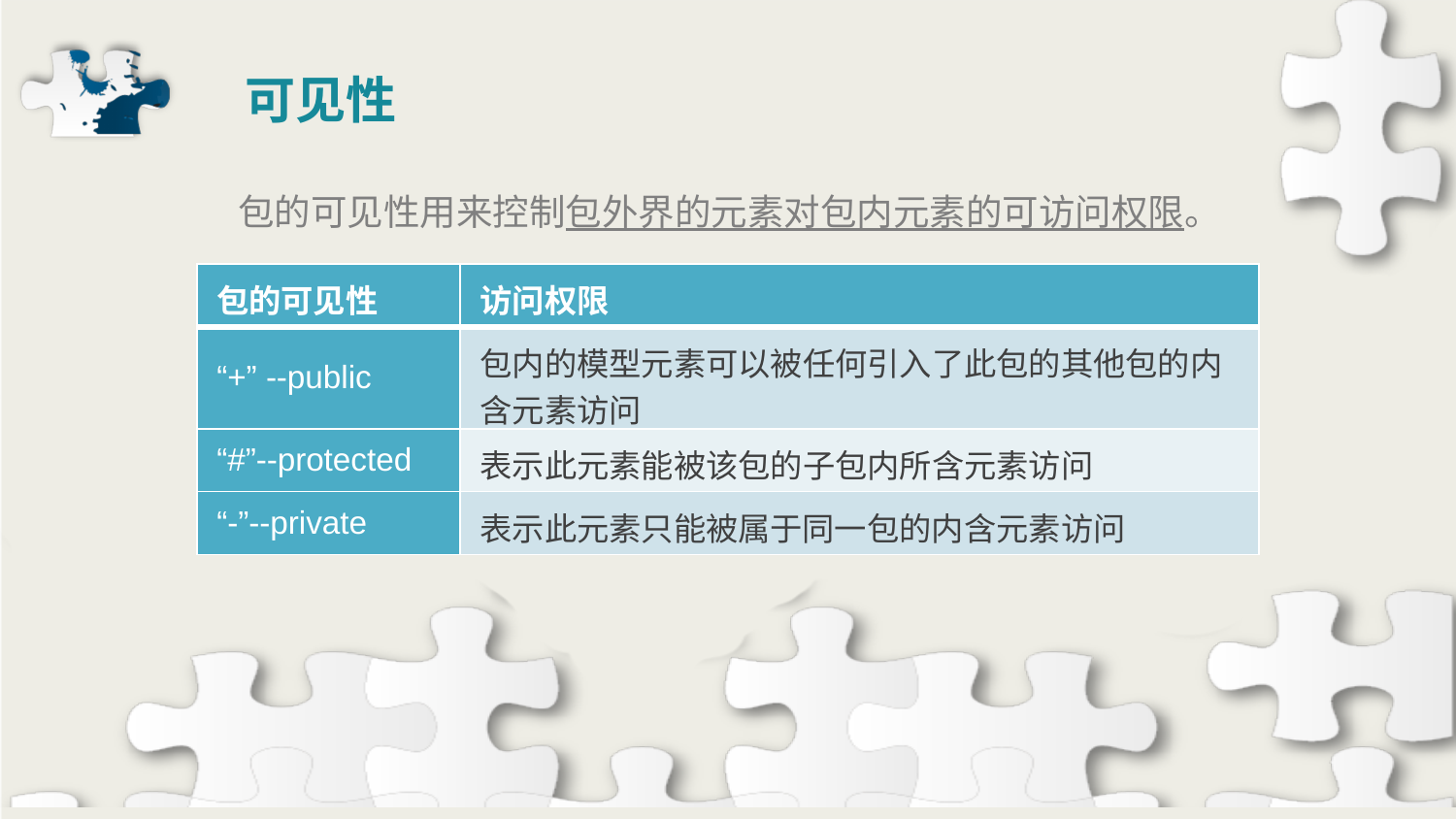

可见性
包的可见性用来控制包外界的元素对包内元素的可访问权限。
| 包的可见性 | 访问权限 |
| --- | --- |
| “+” --public | 包内的模型元素可以被任何引入了此包的其他包的内含元素访问 |
| “#”--protected | 表示此元素能被该包的子包内所含元素访问 |
| “-”--private | 表示此元素只能被属于同一包的内含元素访问 |